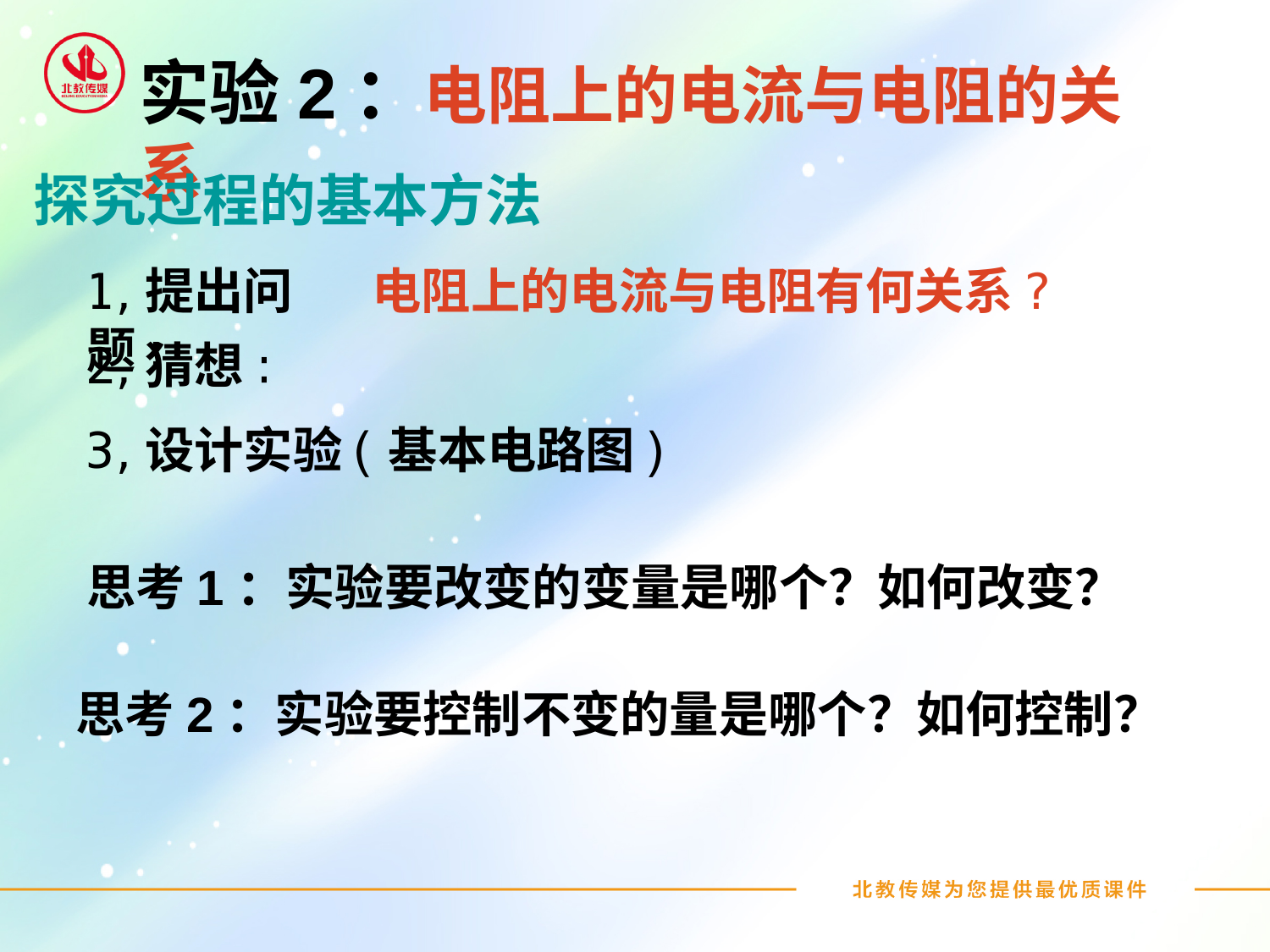

实验2：电阻上的电流与电阻的关系
探究过程的基本方法
1,提出问题:
电阻上的电流与电阻有何关系?
2,猜想:
3,设计实验(基本电路图)
思考1：实验要改变的变量是哪个？如何改变？
思考2：实验要控制不变的量是哪个？如何控制？